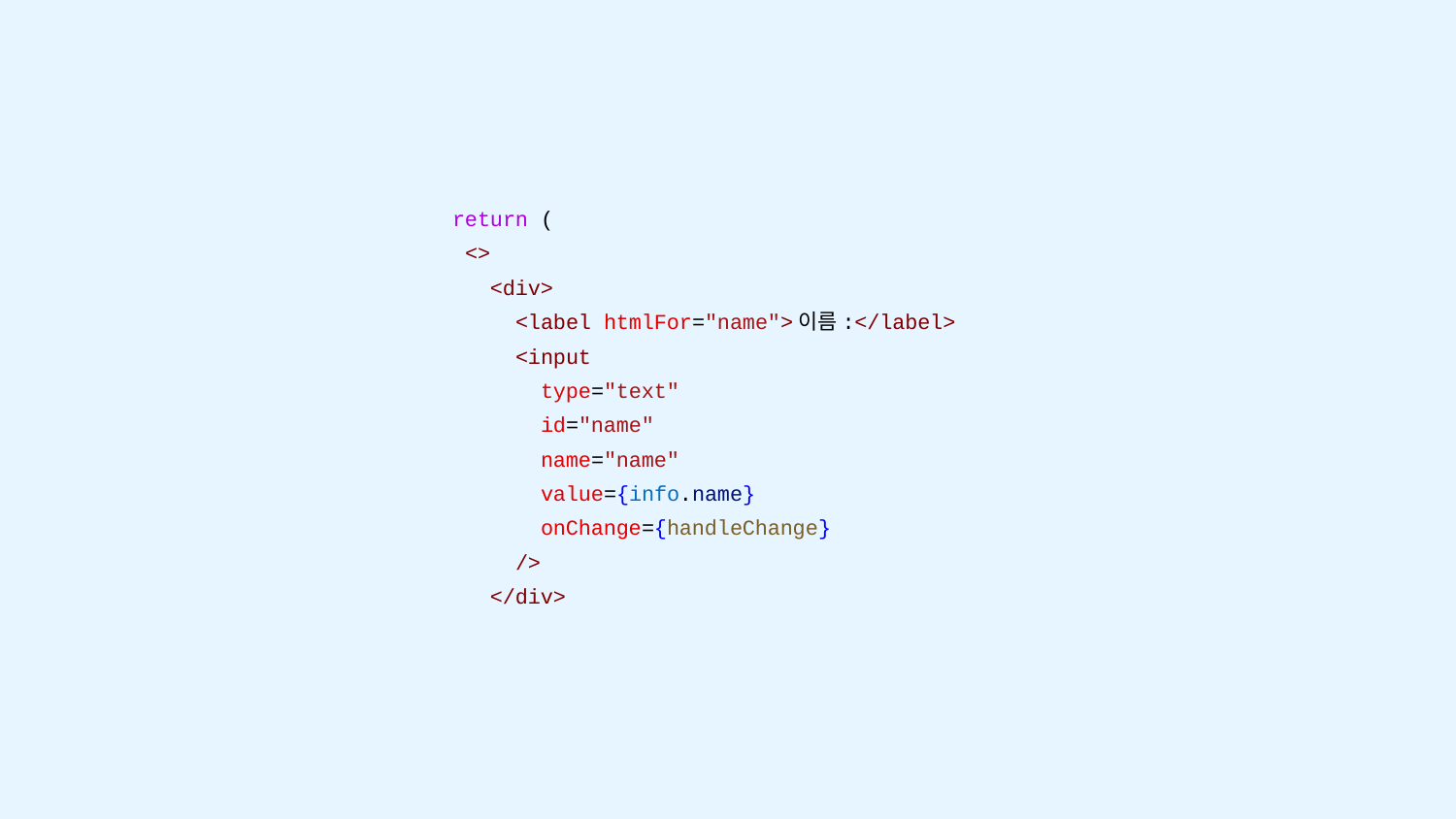

return (
    <>
      <div>
        <label htmlFor="name">이름:</label>
        <input
          type="text"
          id="name"
          name="name"
          value={info.name}
          onChange={handleChange}
        />
      </div>